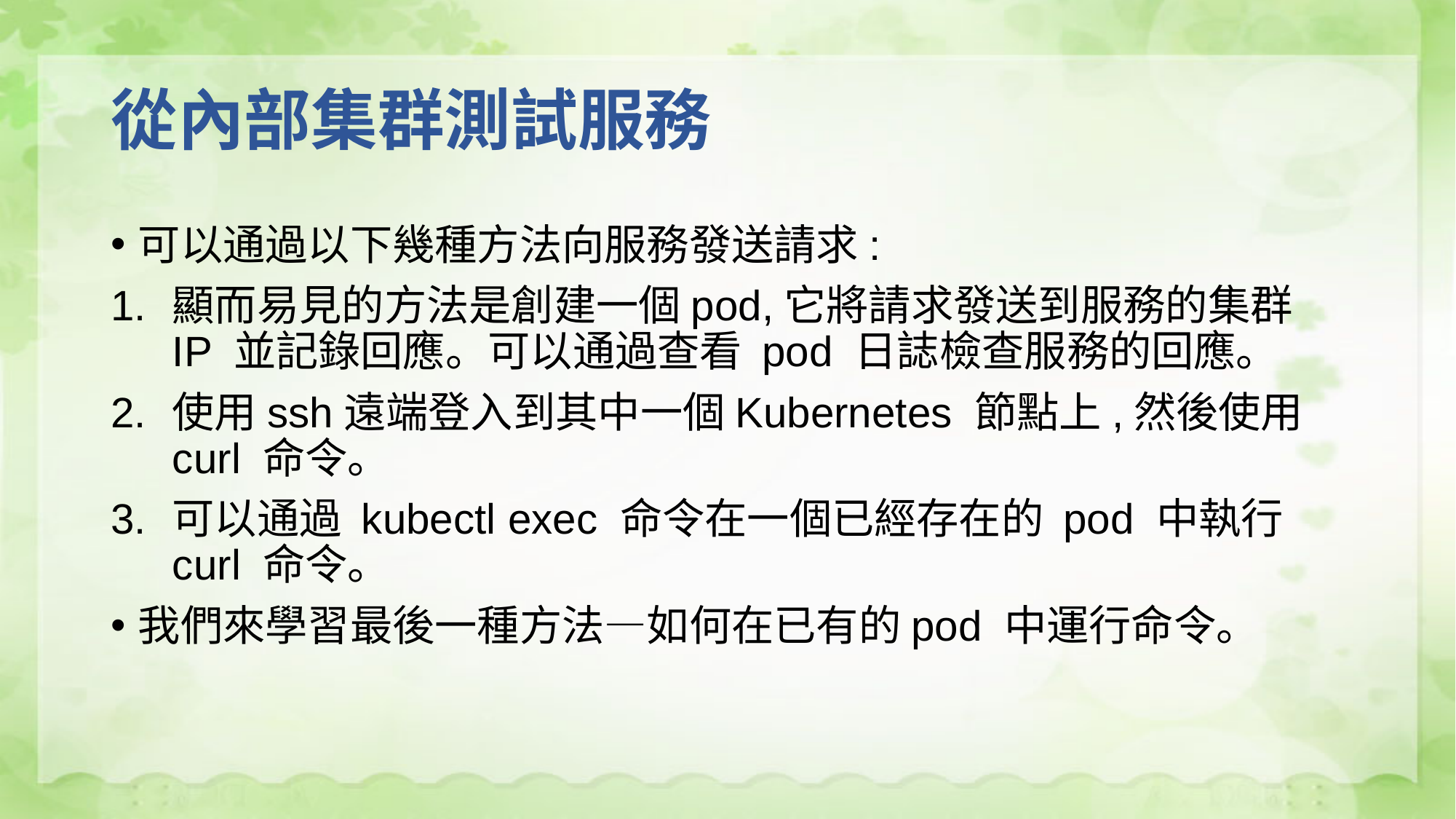

# 從內部集群測試服務
可以通過以下幾種方法向服務發送請求:
顯而易見的方法是創建一個pod,它將請求發送到服務的集群 IP 並記錄回應。可以通過查看 pod 日誌檢查服務的回應。
使用ssh遠端登入到其中一個Kubernetes 節點上,然後使用curl 命令。
可以通過 kubectl exec 命令在一個已經存在的 pod 中執行curl 命令。
我們來學習最後一種方法—如何在已有的pod 中運行命令。